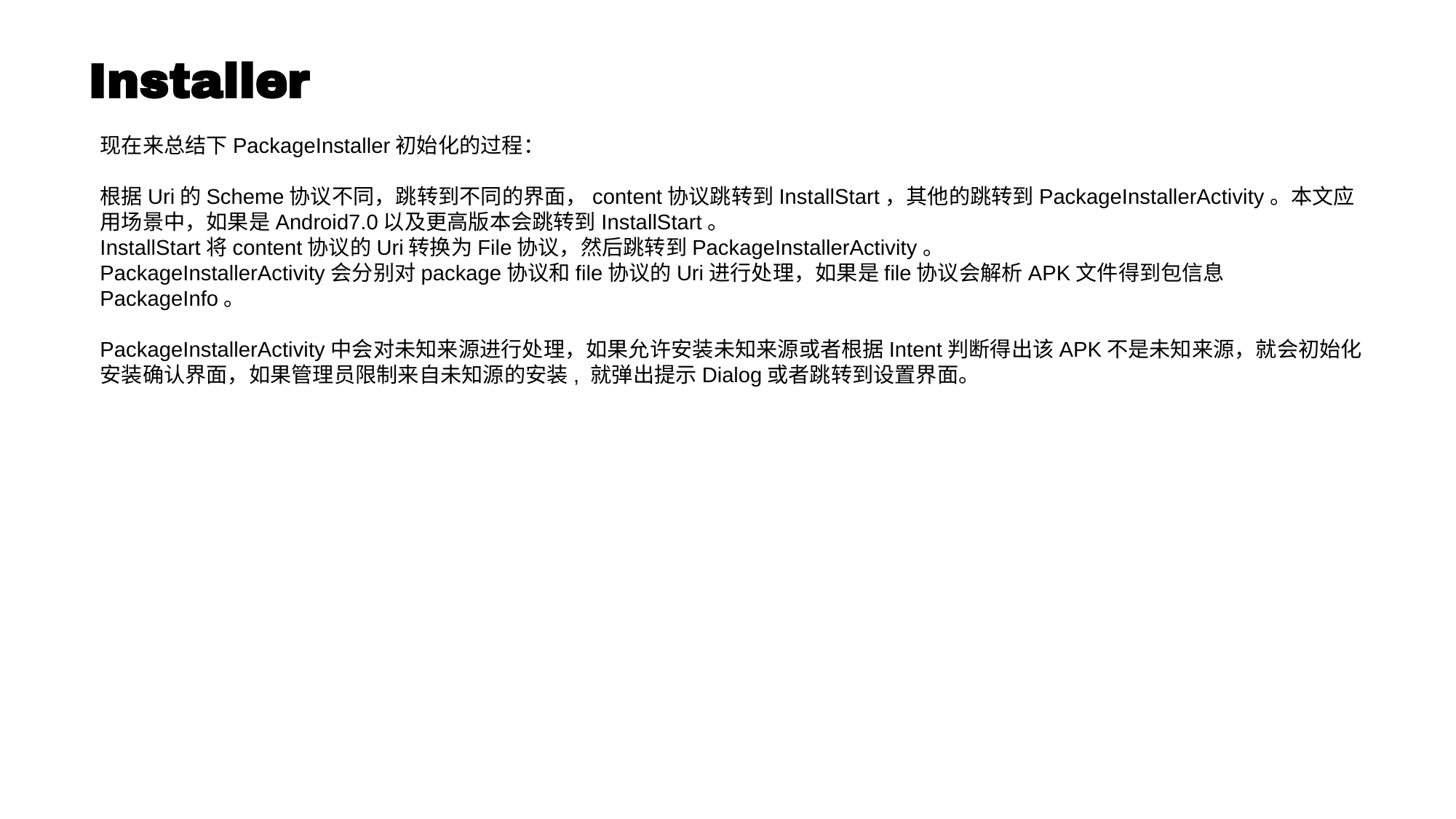

# Installer
现在来总结下PackageInstaller初始化的过程：

根据Uri的Scheme协议不同，跳转到不同的界面，content协议跳转到InstallStart，其他的跳转到PackageInstallerActivity。本文应用场景中，如果是Android7.0以及更高版本会跳转到InstallStart。
InstallStart将content协议的Uri转换为File协议，然后跳转到PackageInstallerActivity。
PackageInstallerActivity会分别对package协议和file协议的Uri进行处理，如果是file协议会解析APK文件得到包信息PackageInfo。

PackageInstallerActivity中会对未知来源进行处理，如果允许安装未知来源或者根据Intent判断得出该APK不是未知来源，就会初始化安装确认界面，如果管理员限制来自未知源的安装, 就弹出提示Dialog或者跳转到设置界面。